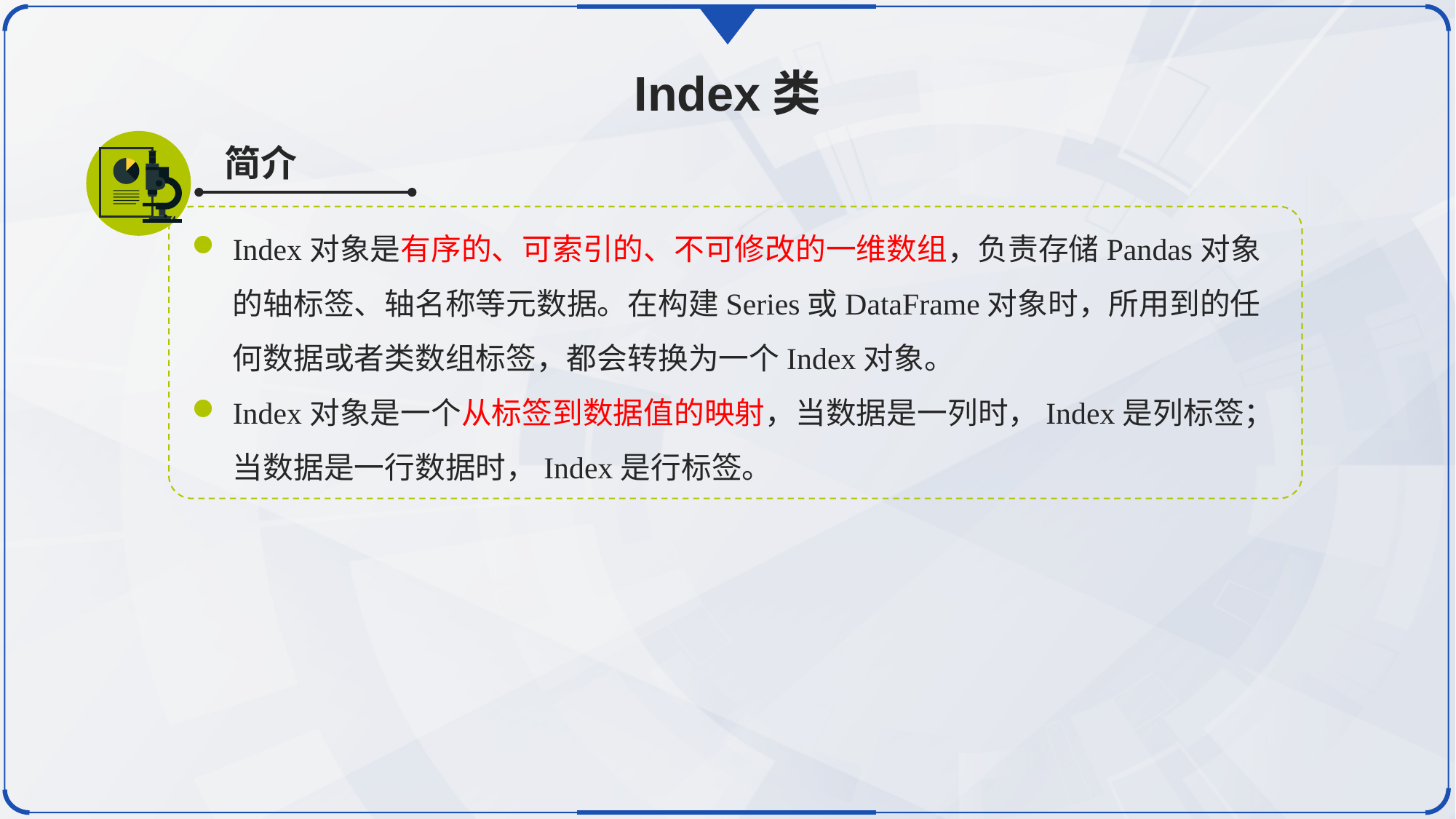

Index类

简介

Index对象是有序的、可索引的、不可修改的一维数组，负责存储Pandas对象的轴标签、轴名称等元数据。在构建Series或DataFrame对象时，所用到的任何数据或者类数组标签，都会转换为一个Index对象。
Index对象是一个从标签到数据值的映射，当数据是一列时，Index是列标签；当数据是一行数据时，Index是行标签。